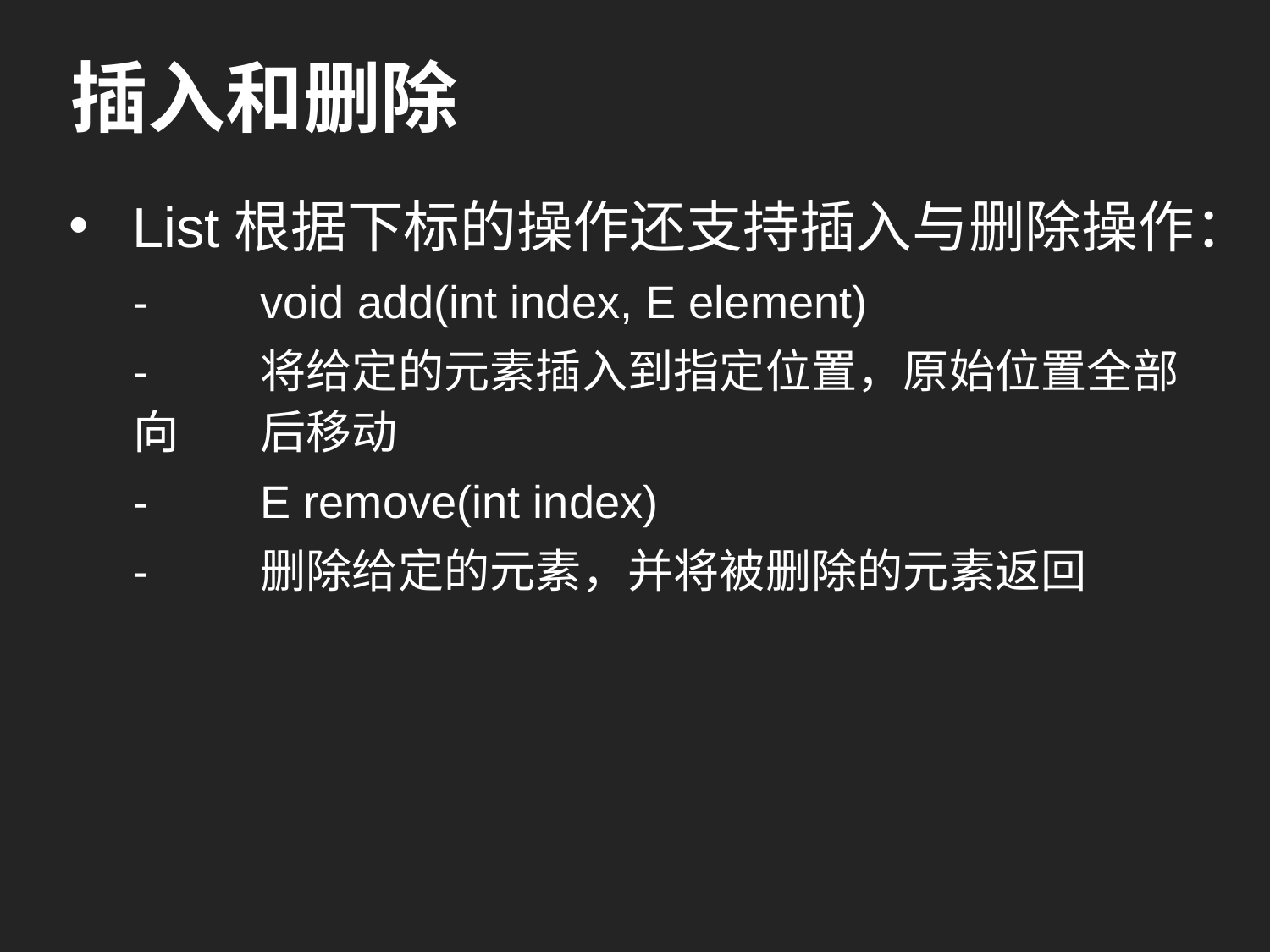

# 插入和删除
List根据下标的操作还支持插入与删除操作：
-	void add(int index, E element)
-	将给定的元素插入到指定位置，原始位置全部向	后移动
-	E remove(int index)
-	删除给定的元素，并将被删除的元素返回